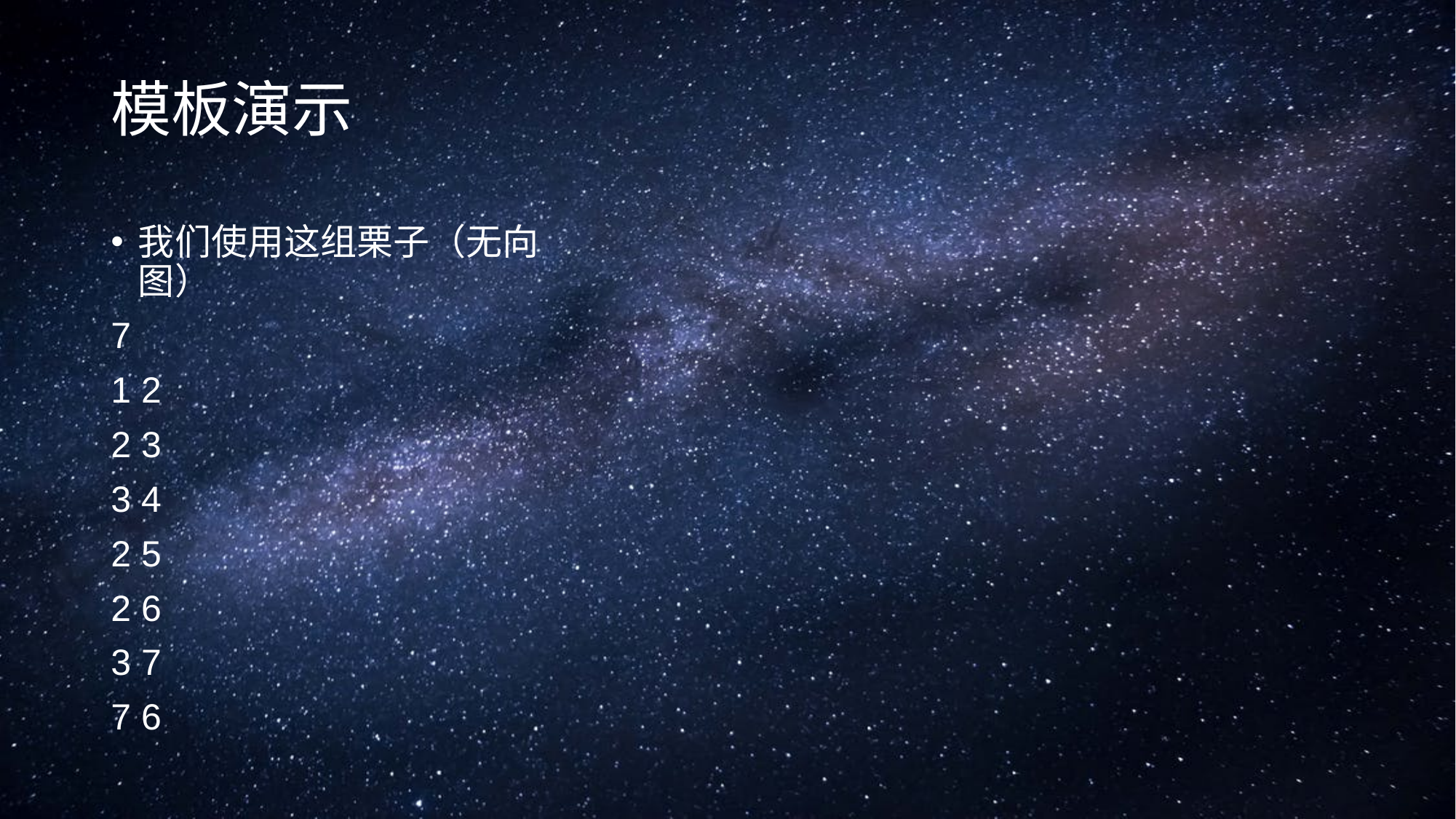

# 模板演示
我们使用这组栗子（无向图）
7
1 2
2 3
3 4
2 5
2 6
3 7
7 6